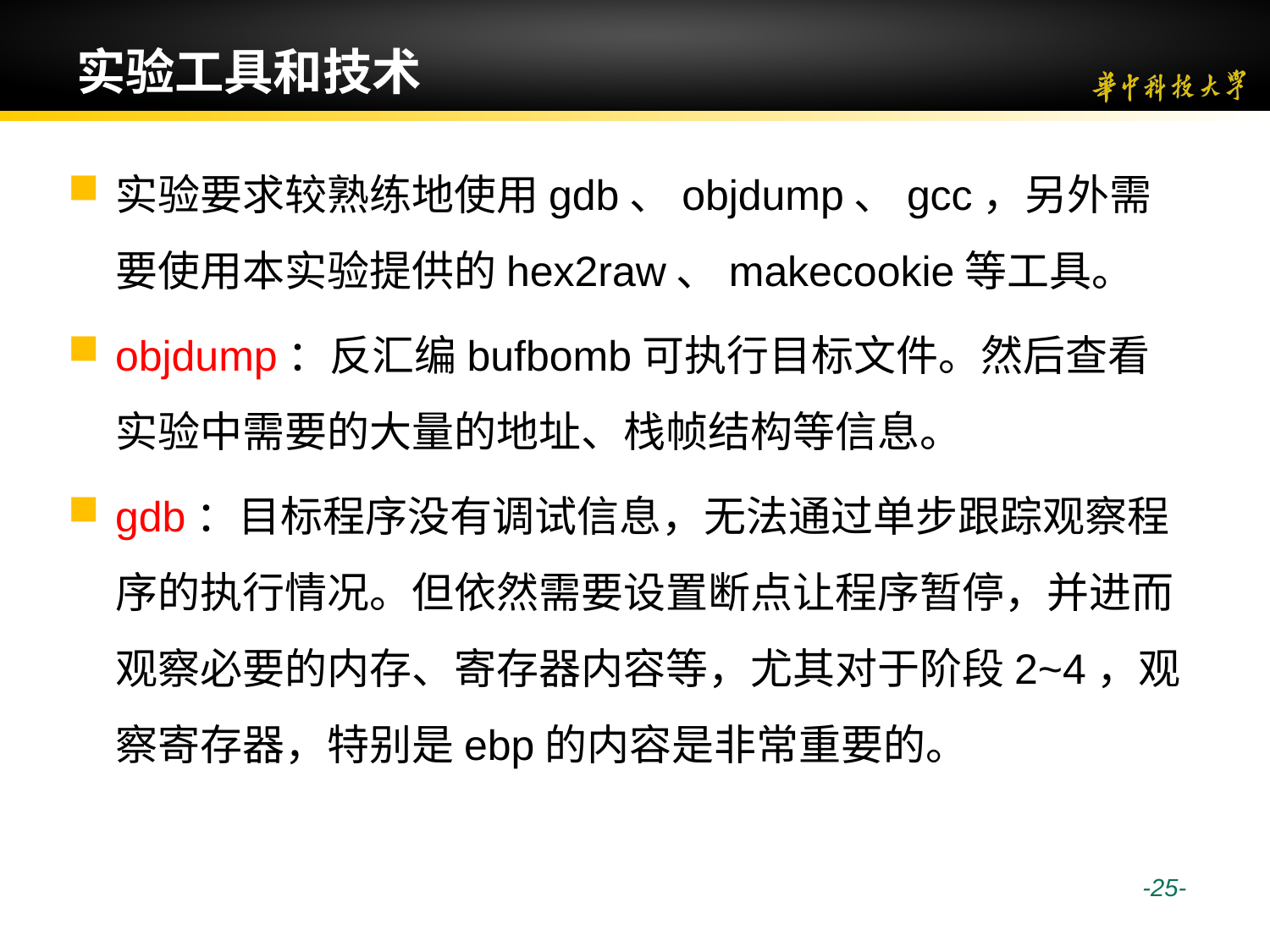

# 实验工具和技术
实验要求较熟练地使用gdb、objdump、gcc，另外需要使用本实验提供的hex2raw、makecookie等工具。
objdump：反汇编bufbomb可执行目标文件。然后查看实验中需要的大量的地址、栈帧结构等信息。
gdb：目标程序没有调试信息，无法通过单步跟踪观察程序的执行情况。但依然需要设置断点让程序暂停，并进而观察必要的内存、寄存器内容等，尤其对于阶段2~4，观察寄存器，特别是ebp的内容是非常重要的。

 -25-